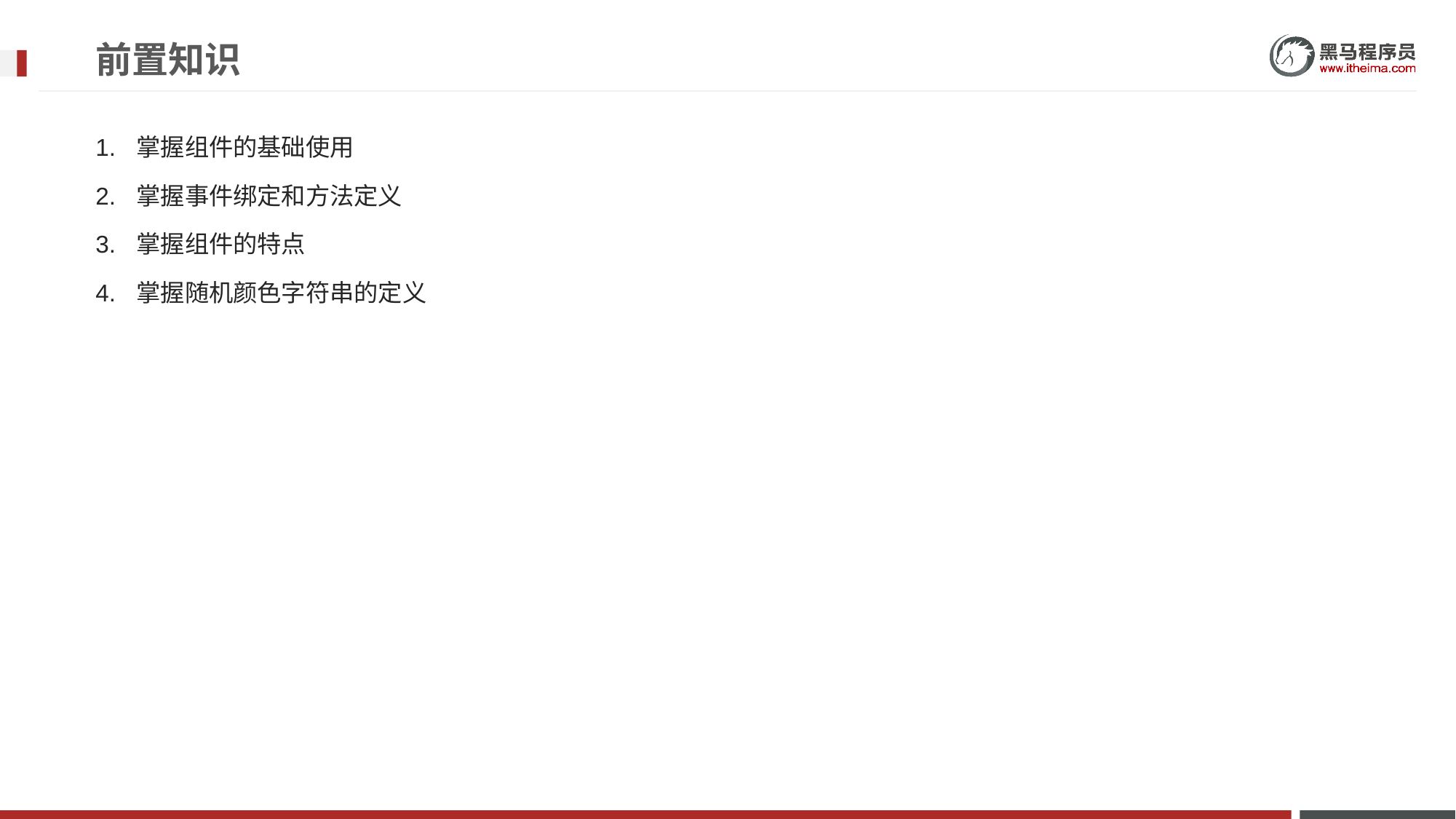

# 前置知识
掌握组件的基础使用
掌握事件绑定和方法定义
掌握组件的特点
掌握随机颜色字符串的定义